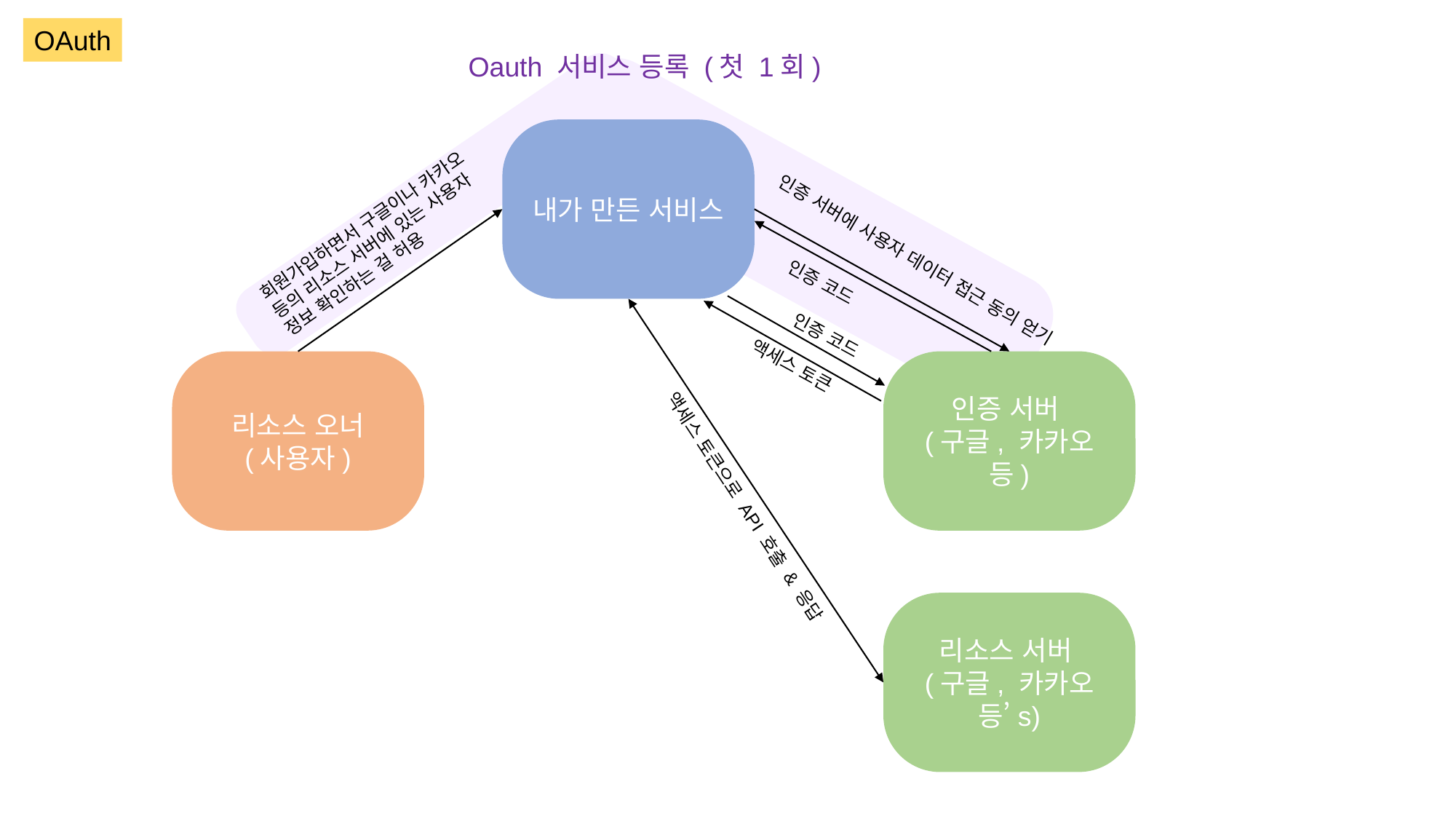

OAuth
Oauth 서비스 등록 (첫 1회)
내가 만든 서비스

회원가입하면서 구글이나 카카오 등의 리소스 서버에 있는 사용자 정보 확인하는 걸 허용
인증 서버에 사용자 데이터 접근 동의 얻기
인증 코드
인증 코드
액세스 토큰
리소스 오너
(사용자)
인증 서버
(구글, 카카오 등)
액세스 토큰으로 API 호출 & 응답
리소스 서버
(구글, 카카오 등’s)